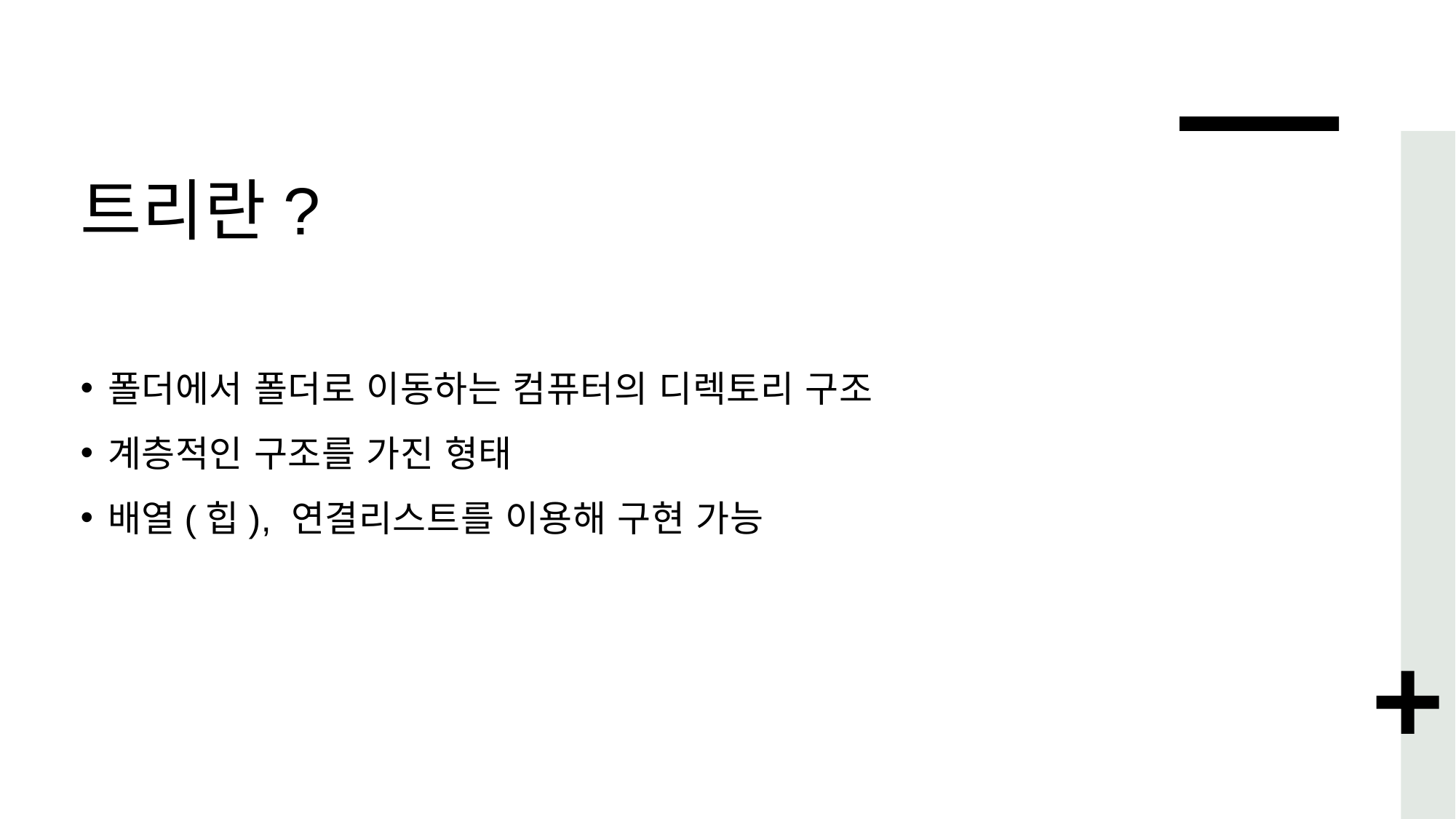

# 트리란?
폴더에서 폴더로 이동하는 컴퓨터의 디렉토리 구조
계층적인 구조를 가진 형태
배열(힙), 연결리스트를 이용해 구현 가능